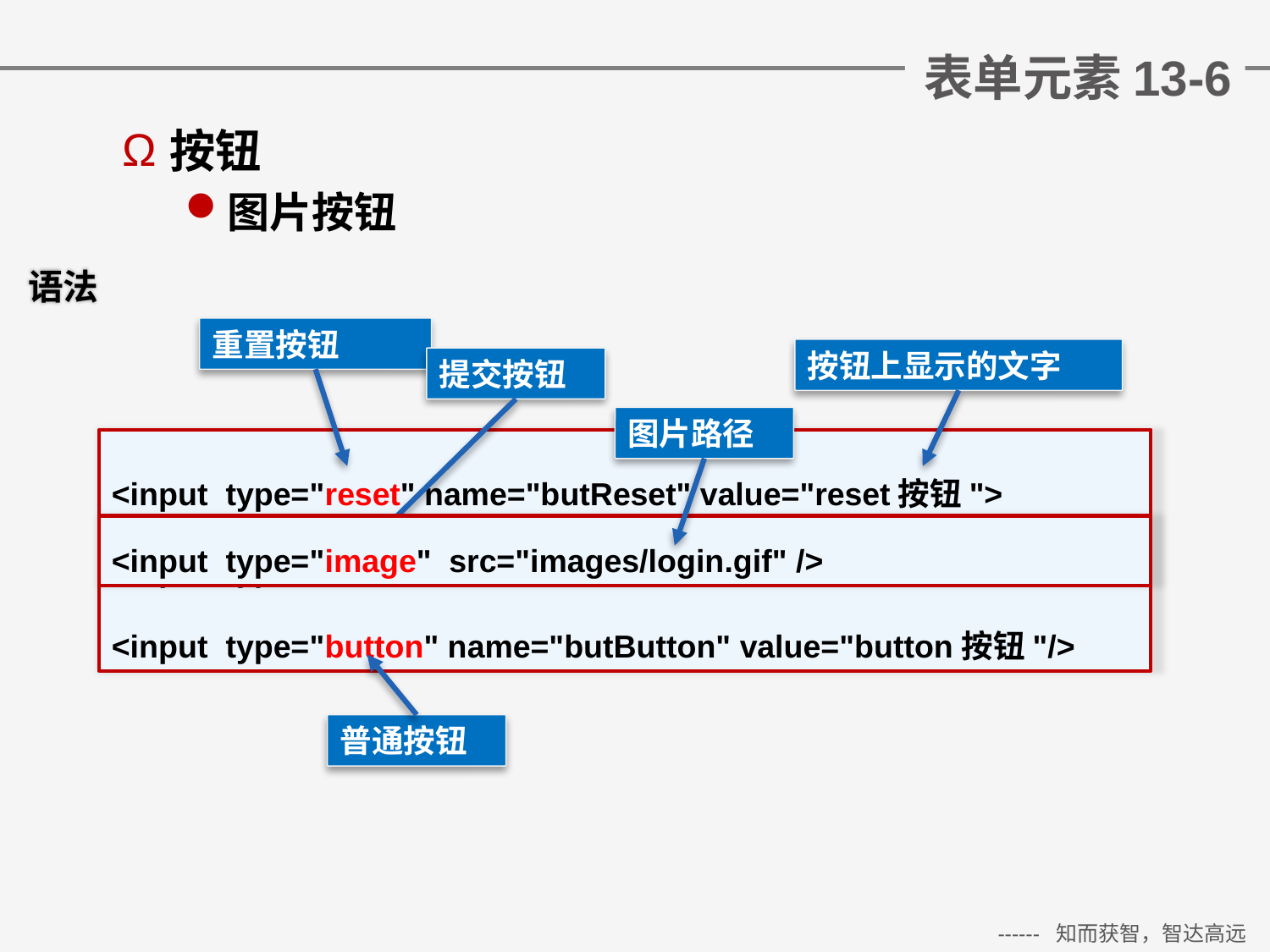

# 表单元素13-6
按钮
图片按钮
语法
重置按钮
按钮上显示的文字
提交按钮
图片路径
<input  type="reset" name="butReset" value="reset按钮">
<input  type="submit" name="butSubmit" value="submit按钮">
<input  type="button" name="butButton" value="button按钮"/>
<input  type="image"  src="images/login.gif" />
普通按钮